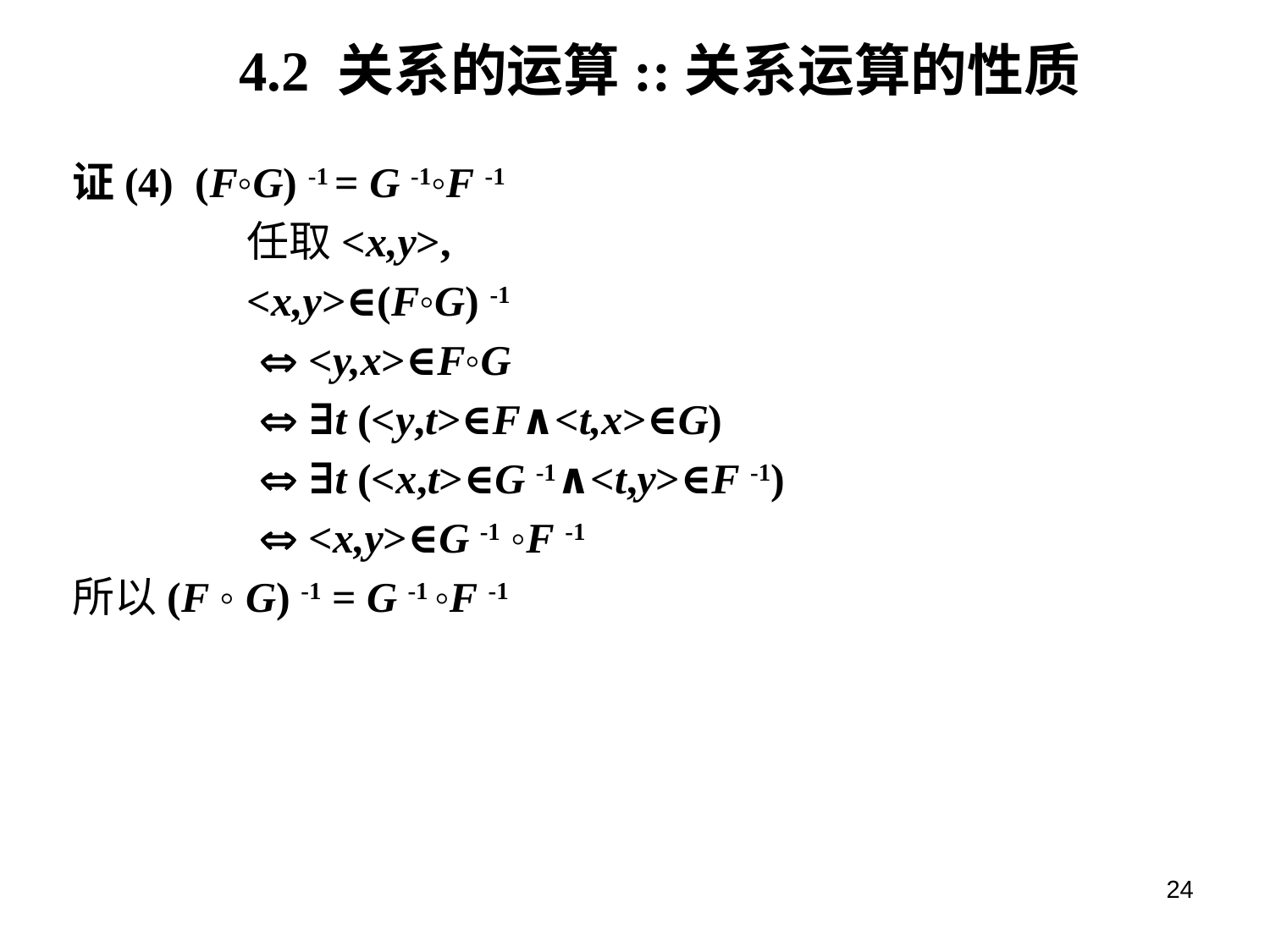

# 4.2 关系的运算::关系运算的性质
证(4)  (F◦G) -1 = G -1◦F -1
		任取<x,y>,
		<x,y>∈(F◦G) -1
		 ⇔ <y,x>∈F◦G
		 ⇔ ∃t (<y,t>∈F∧<t,x>∈G)
		 ⇔ ∃t (<x,t>∈G -1∧<t,y>∈F -1)
		 ⇔ <x,y>∈G -1 ◦F -1
所以(F ◦ G) -1 = G -1 ◦F -1
24